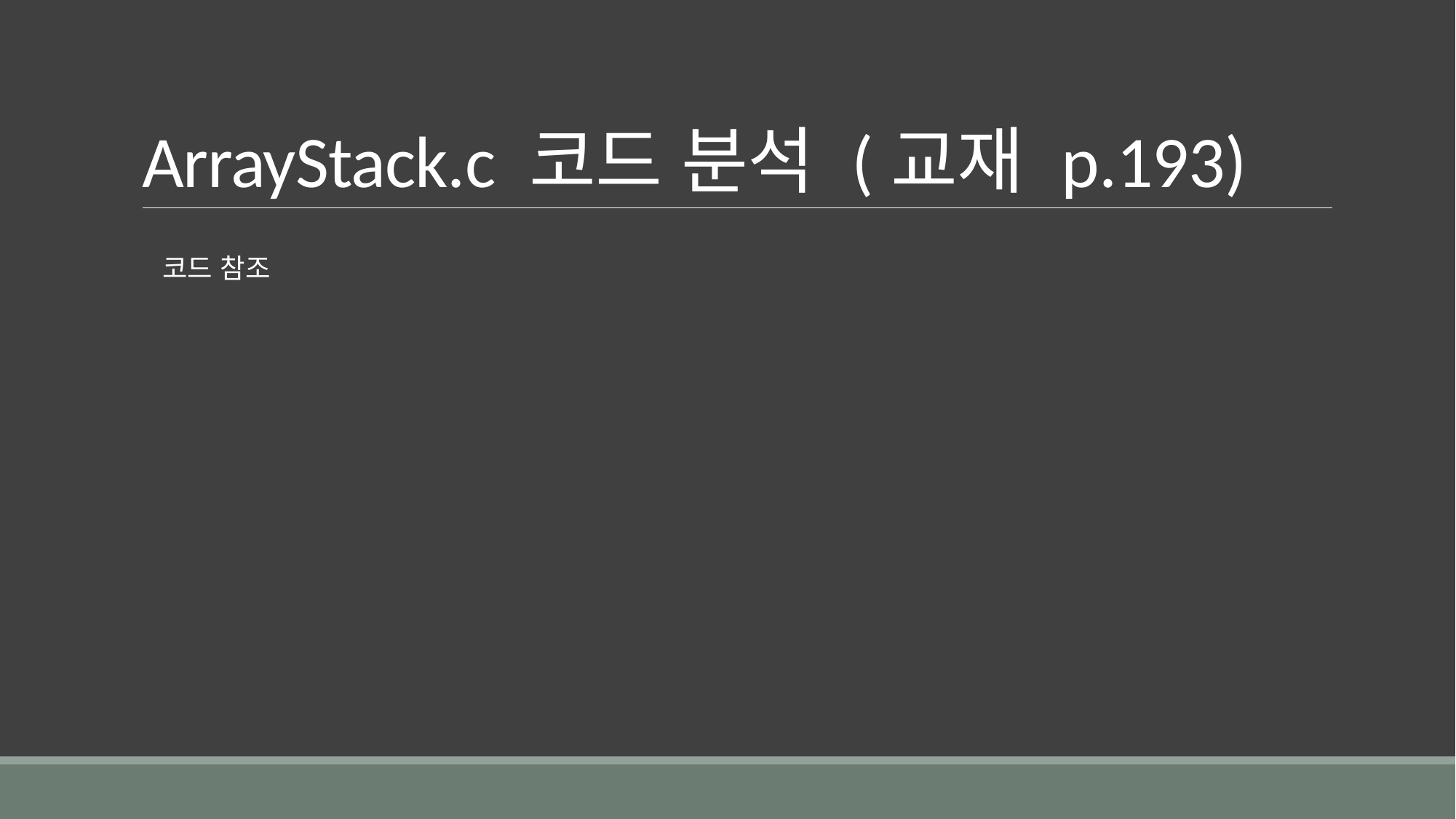

# ArrayStack.c 코드 분석 (교재 p.193)
 코드 참조